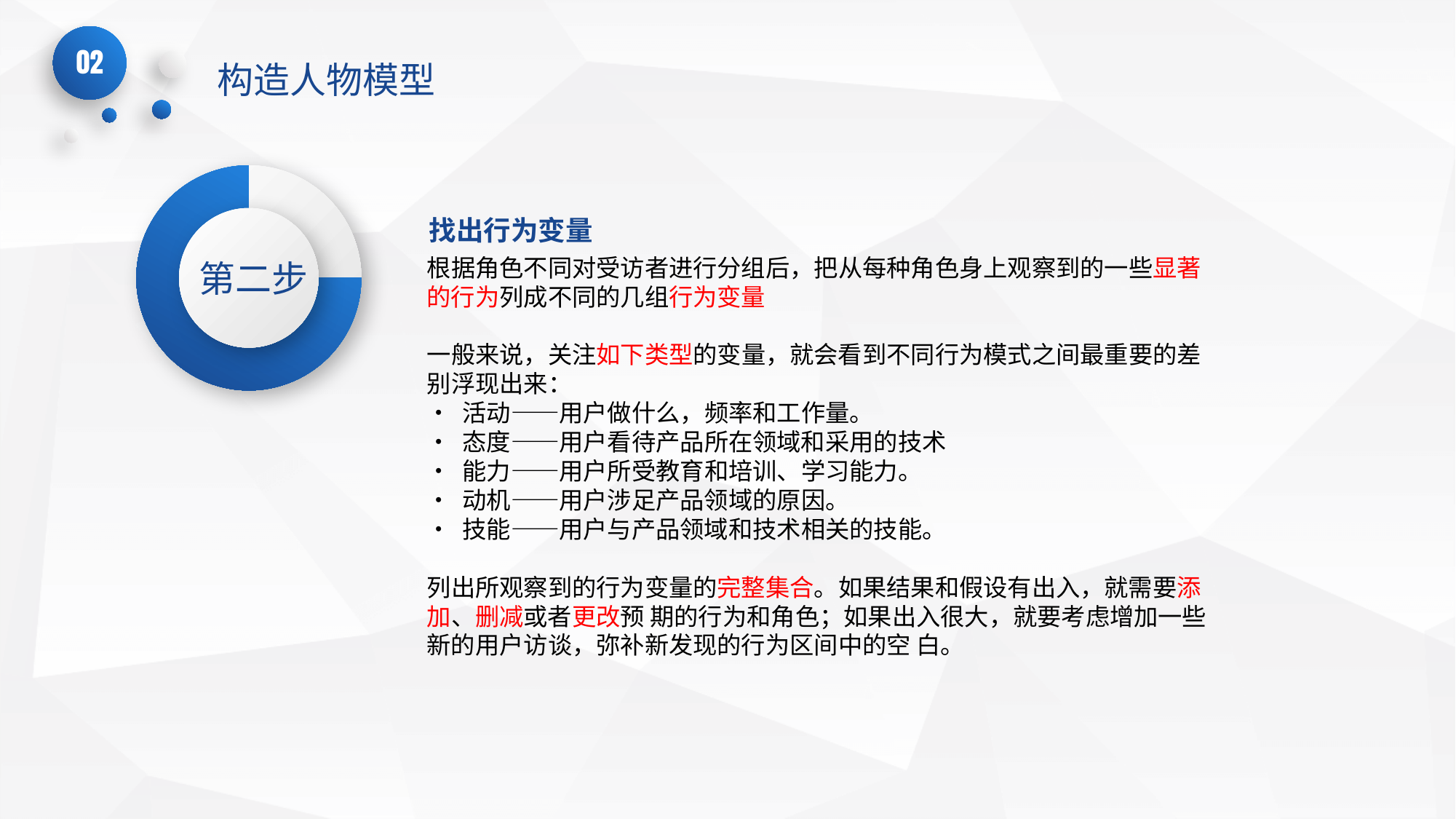

02

构造人物模型

找出行为变量
根据角色不同对受访者进行分组后，把从每种角色身上观察到的一些显著的行为列成不同的几组行为变量

一般来说，关注如下类型的变量，就会看到不同行为模式之间最重要的差别浮现出来：
• 活动——用户做什么，频率和工作量。
• 态度——用户看待产品所在领域和采用的技术
• 能力——用户所受教育和培训、学习能力。
• 动机——用户涉足产品领域的原因。
• 技能——用户与产品领域和技术相关的技能。

列出所观察到的行为变量的完整集合。如果结果和假设有出入，就需要添加、删减或者更改预 期的行为和角色；如果出入很大，就要考虑增加一些新的用户访谈，弥补新发现的行为区间中的空 白。

第二步